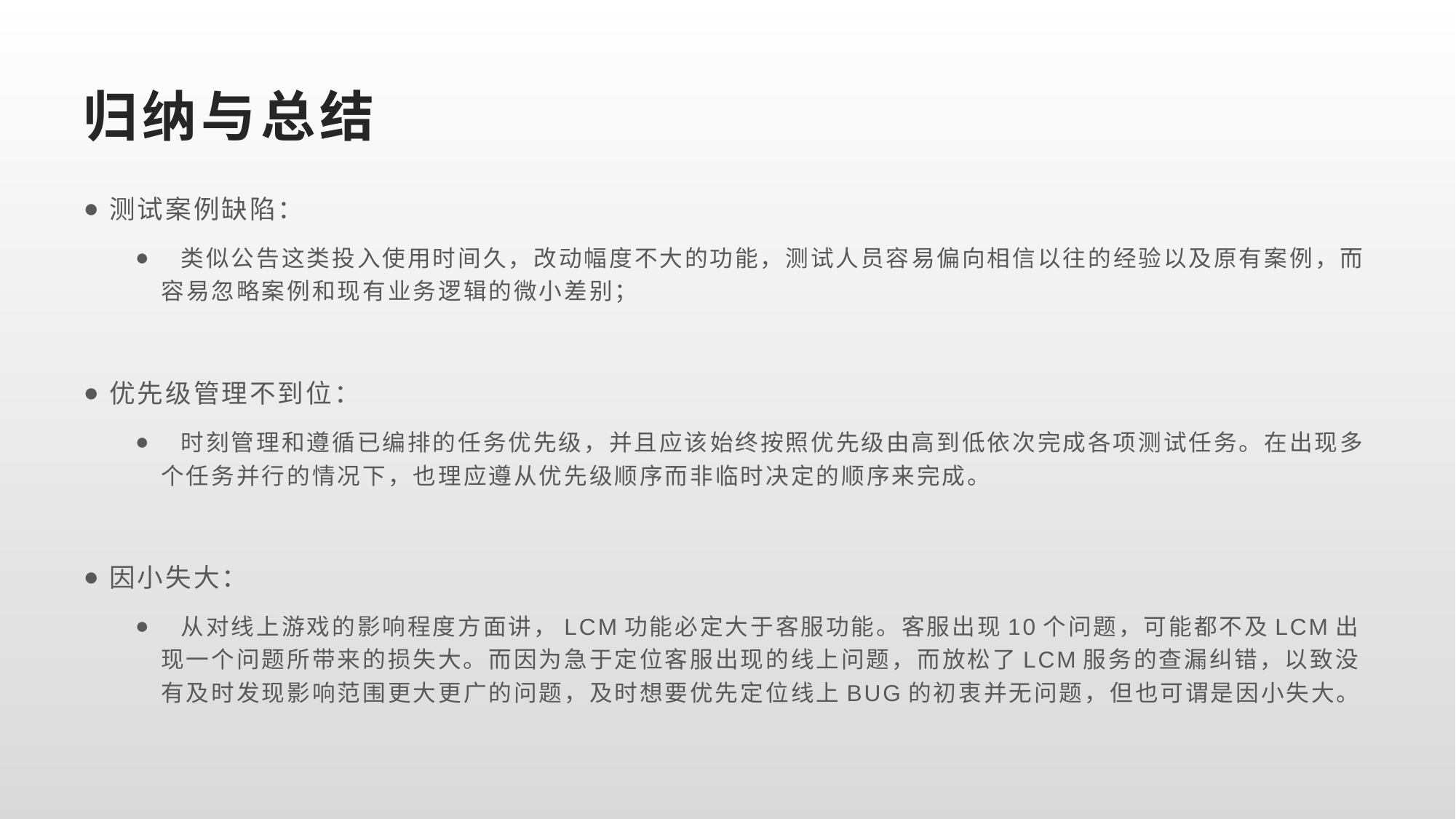

# 归纳与总结
测试案例缺陷：
  类似公告这类投入使用时间久，改动幅度不大的功能，测试人员容易偏向相信以往的经验以及原有案例，而容易忽略案例和现有业务逻辑的微小差别；

优先级管理不到位：
  时刻管理和遵循已编排的任务优先级，并且应该始终按照优先级由高到低依次完成各项测试任务。在出现多个任务并行的情况下，也理应遵从优先级顺序而非临时决定的顺序来完成。

因小失大：
  从对线上游戏的影响程度方面讲，LCM功能必定大于客服功能。客服出现10个问题，可能都不及LCM出现一个问题所带来的损失大。而因为急于定位客服出现的线上问题，而放松了LCM服务的查漏纠错，以致没有及时发现影响范围更大更广的问题，及时想要优先定位线上BUG的初衷并无问题，但也可谓是因小失大。